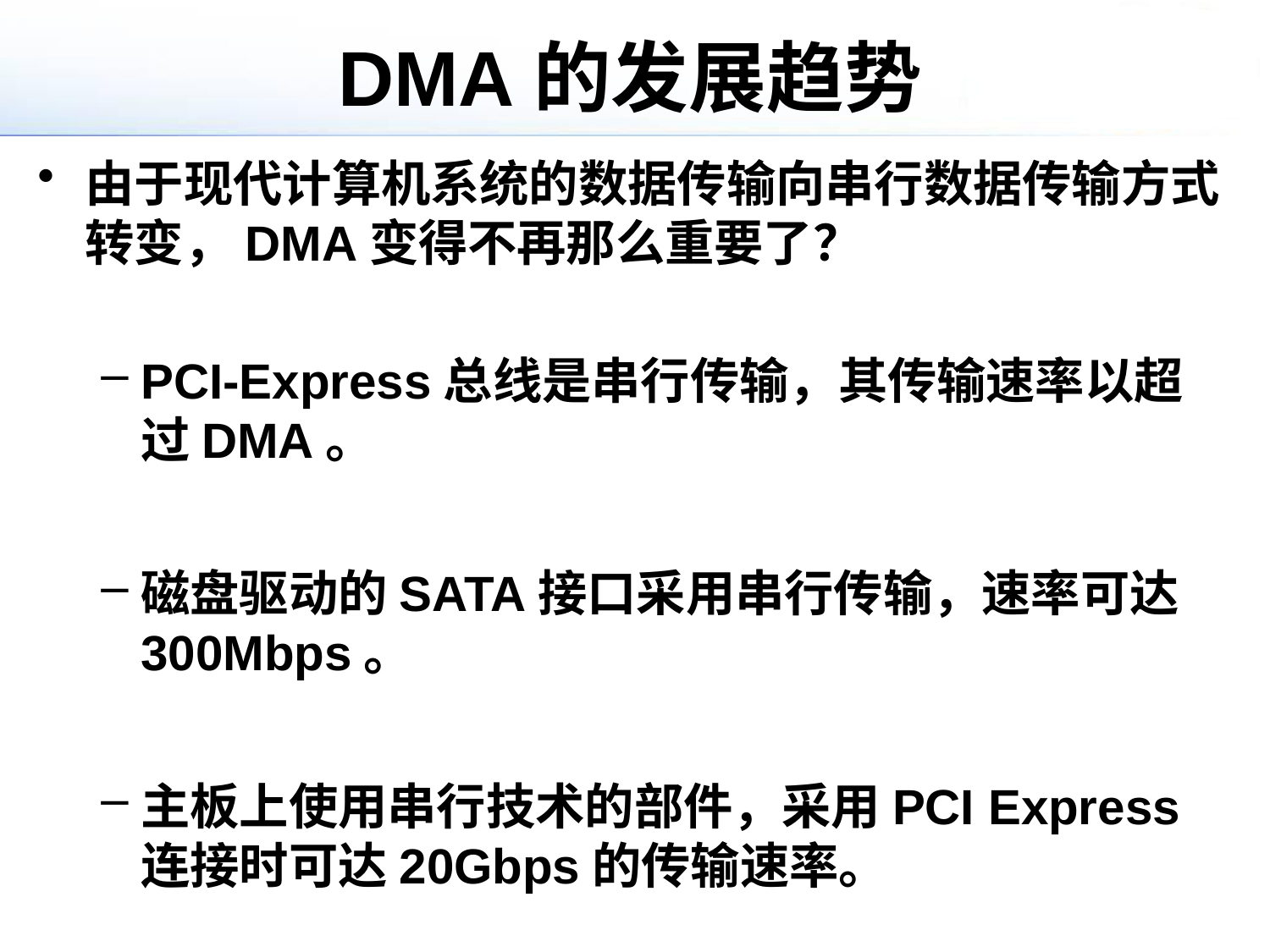

# DMA的发展趋势
由于现代计算机系统的数据传输向串行数据传输方式转变，DMA变得不再那么重要了？

PCI-Express总线是串行传输，其传输速率以超过DMA。

磁盘驱动的SATA接口采用串行传输，速率可达300Mbps。

主板上使用串行技术的部件，采用PCI Express连接时可达20Gbps的传输速率。